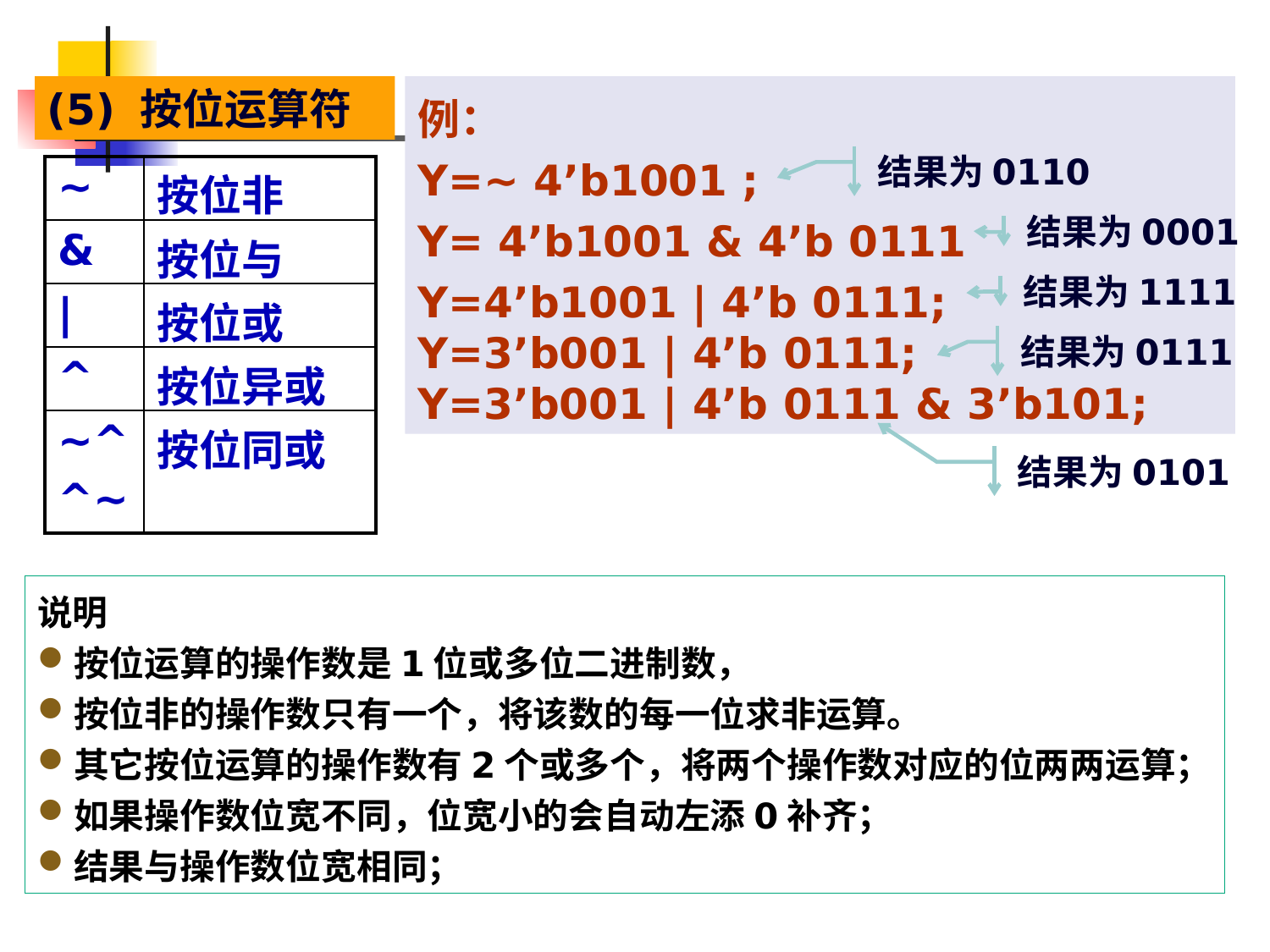

(5) 按位运算符
例：
Y=~ 4’b1001 ;
Y= 4’b1001 & 4’b 0111
Y=4’b1001 | 4’b 0111;
Y=3’b001 | 4’b 0111;
Y=3’b001 | 4’b 0111 & 3’b101;
结果为0110
| ~ | 按位非 |
| --- | --- |
| & | 按位与 |
| | | 按位或 |
| ^ | 按位异或 |
| ~^ ^~ | 按位同或 |
结果为0001
结果为1111
结果为0111
结果为0101
说明
按位运算的操作数是1位或多位二进制数，
按位非的操作数只有一个，将该数的每一位求非运算。
其它按位运算的操作数有2个或多个，将两个操作数对应的位两两运算；
如果操作数位宽不同，位宽小的会自动左添0补齐；
结果与操作数位宽相同；